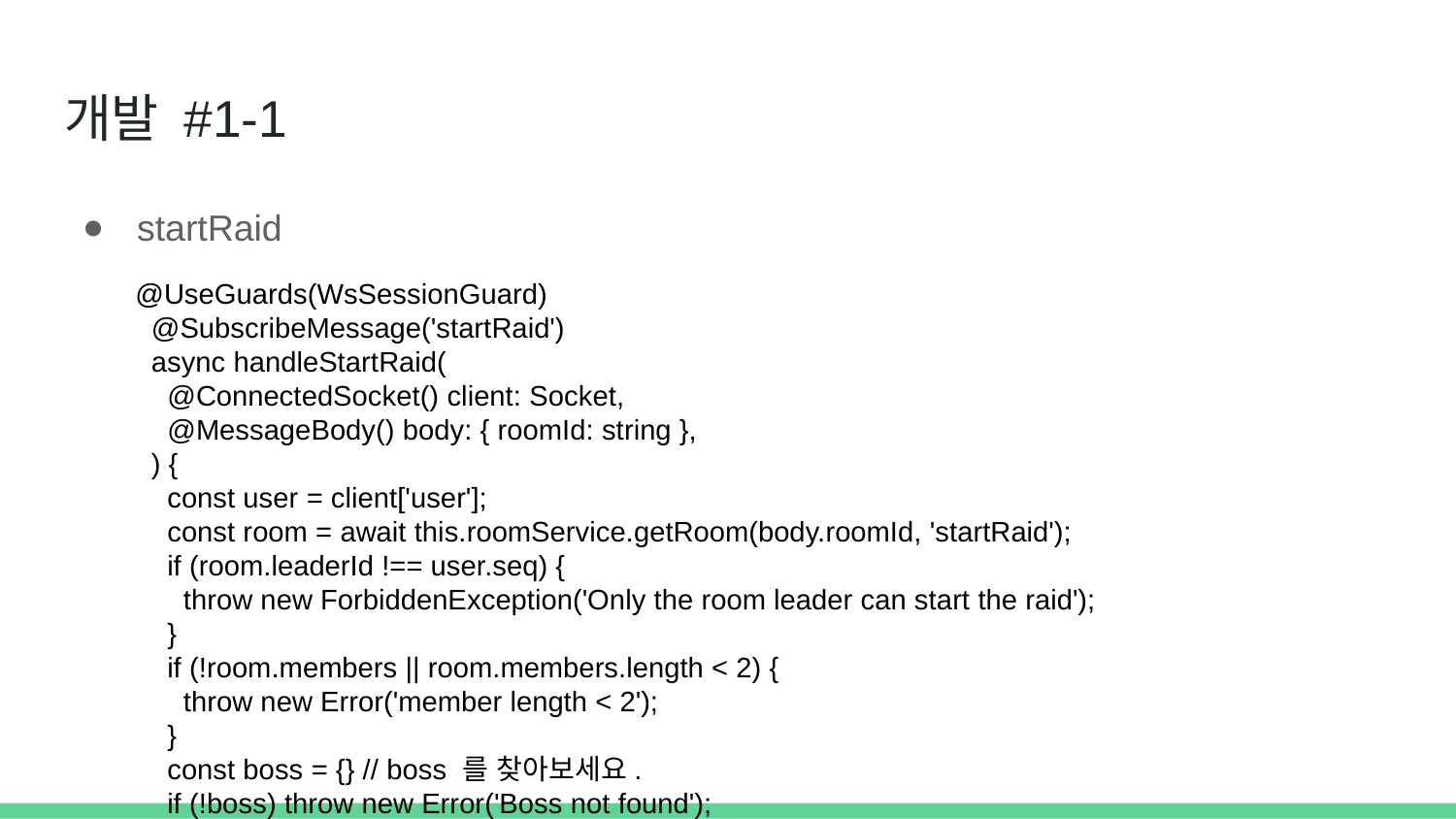

# 개발 #1-1

startRaid
@UseGuards(WsSessionGuard)
  @SubscribeMessage('startRaid')
  async handleStartRaid(
    @ConnectedSocket() client: Socket,
    @MessageBody() body: { roomId: string },
  ) {
    const user = client['user'];
    const room = await this.roomService.getRoom(body.roomId, 'startRaid');
    if (room.leaderId !== user.seq) {
      throw new ForbiddenException('Only the room leader can start the raid');
    }
    if (!room.members || room.members.length < 2) {
      throw new Error('member length < 2');
    }
    const boss = {} // boss 를 찾아보세요.
    if (!boss) throw new Error('Boss not found');

    const members = [] // members 를 만들어 보세요.
    const bossMember = {
      order: 0,
      userSeq: 0,
      connectionStatus: 'on',
      poketmon: {
        hp: boss.hp,
        skills: boss.skills.map((s) => ({
          seq: s.skill_id,
          count: s.pp,
        })),
      },
    };

    const sortedMembers = [...members].sort((a, b) => a.order - b.order);
    const battleState = {
      members: [...sortedMembers, bossMember],
      turn: { count: 1, next: sortedMembers[0].userSeq },
      action: null,
      status: 'fighting',
    };

    await this.redisService.setBattleState(body.roomId, battleState);
    this.server.to(body.roomId).emit('changeTurn', battleState);
  }